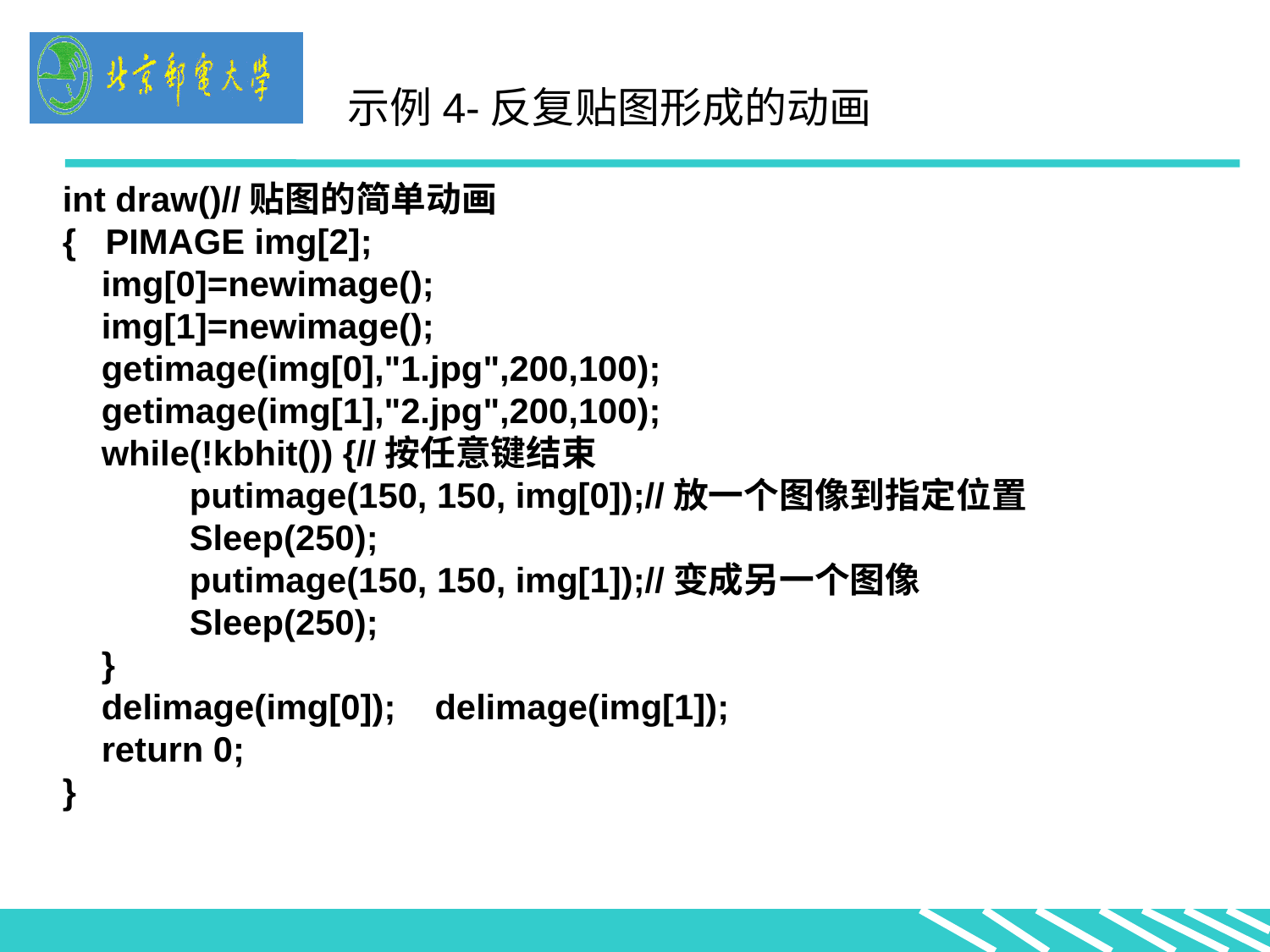

示例4-反复贴图形成的动画
int draw()//贴图的简单动画
{   PIMAGE img[2];
    img[0]=newimage();
    img[1]=newimage();
    getimage(img[0],"1.jpg",200,100);
    getimage(img[1],"2.jpg",200,100);
    while(!kbhit()) {//按任意键结束
     	putimage(150, 150, img[0]);//放一个图像到指定位置
     	Sleep(250);
     	putimage(150, 150, img[1]);//变成另一个图像
     	Sleep(250);
    }
    delimage(img[0]);    delimage(img[1]);
    return 0;
}